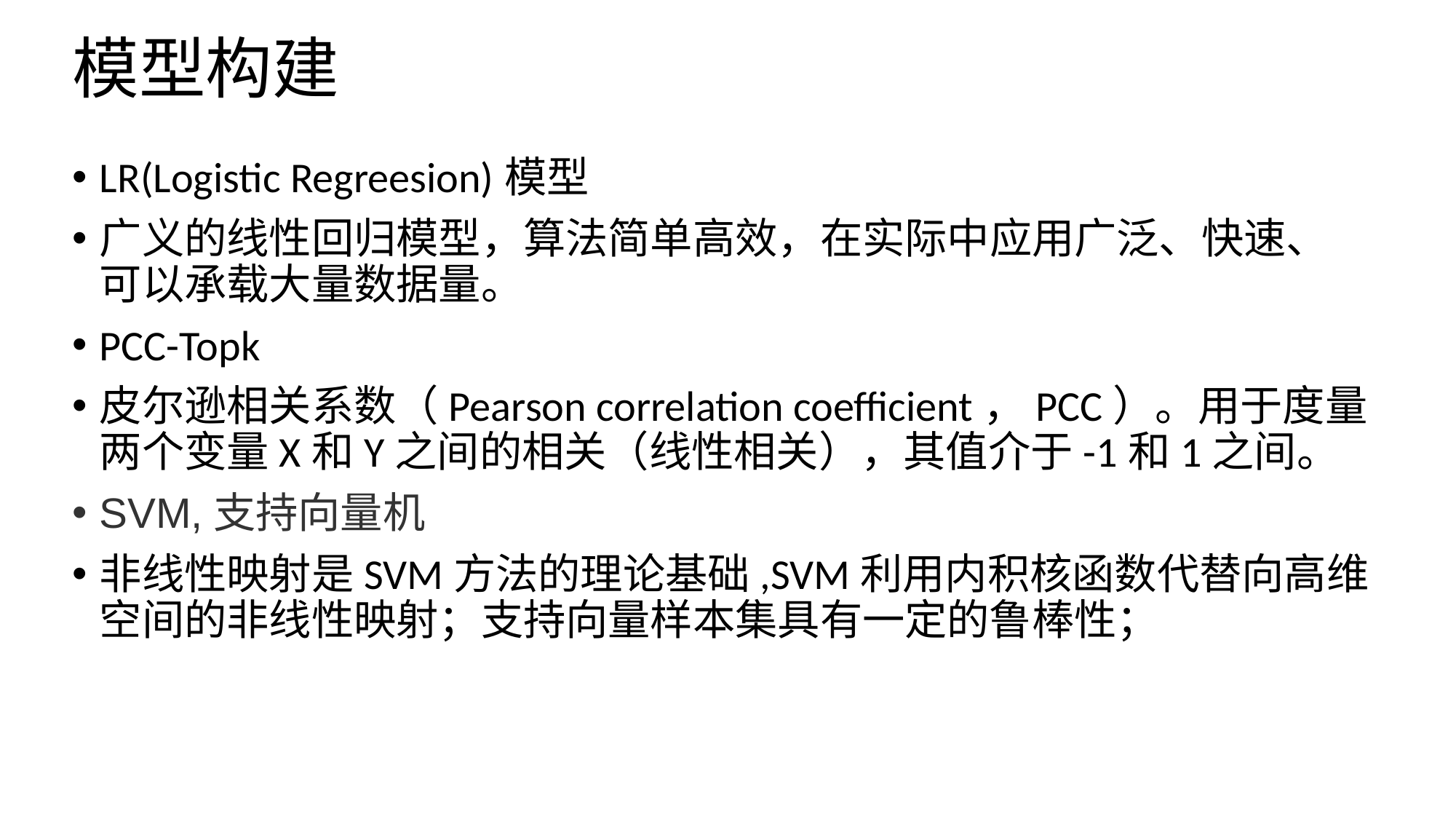

# 模型构建
LR(Logistic Regreesion)模型
广义的线性回归模型，算法简单高效，在实际中应用广泛、快速、可以承载大量数据量。
PCC-Topk
皮尔逊相关系数（Pearson correlation coefficient，PCC）。用于度量两个变量X和Y之间的相关（线性相关），其值介于-1和1之间。
SVM,支持向量机
非线性映射是SVM方法的理论基础,SVM利用内积核函数代替向高维空间的非线性映射；支持向量样本集具有一定的鲁棒性；